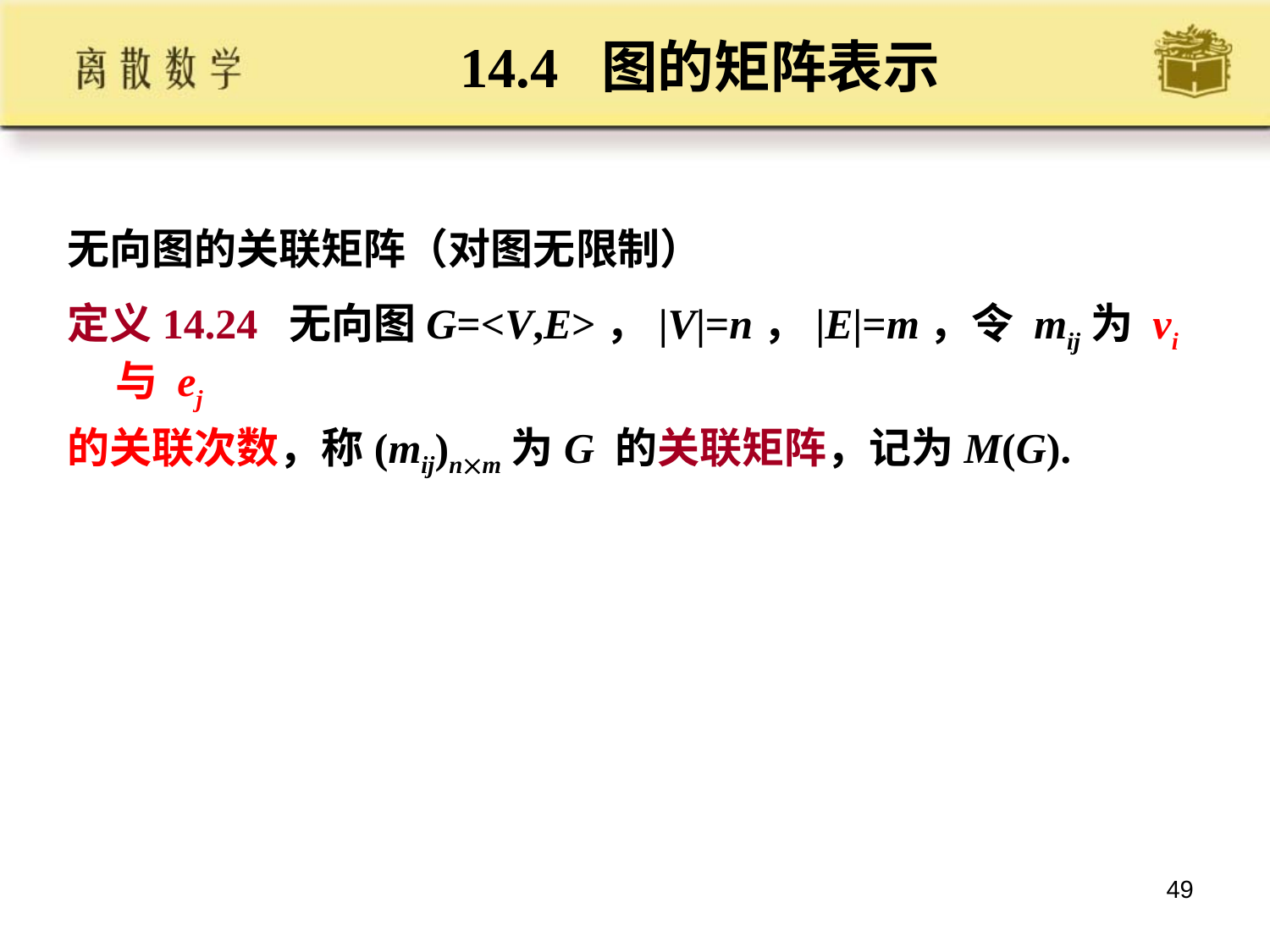

# 14.4  图的矩阵表示
无向图的关联矩阵（对图无限制）
定义14.24  无向图G=<V,E>，|V|=n，|E|=m，令 mij为 vi 与 ej
的关联次数，称(mij)n×m为G 的关联矩阵，记为M(G).

49